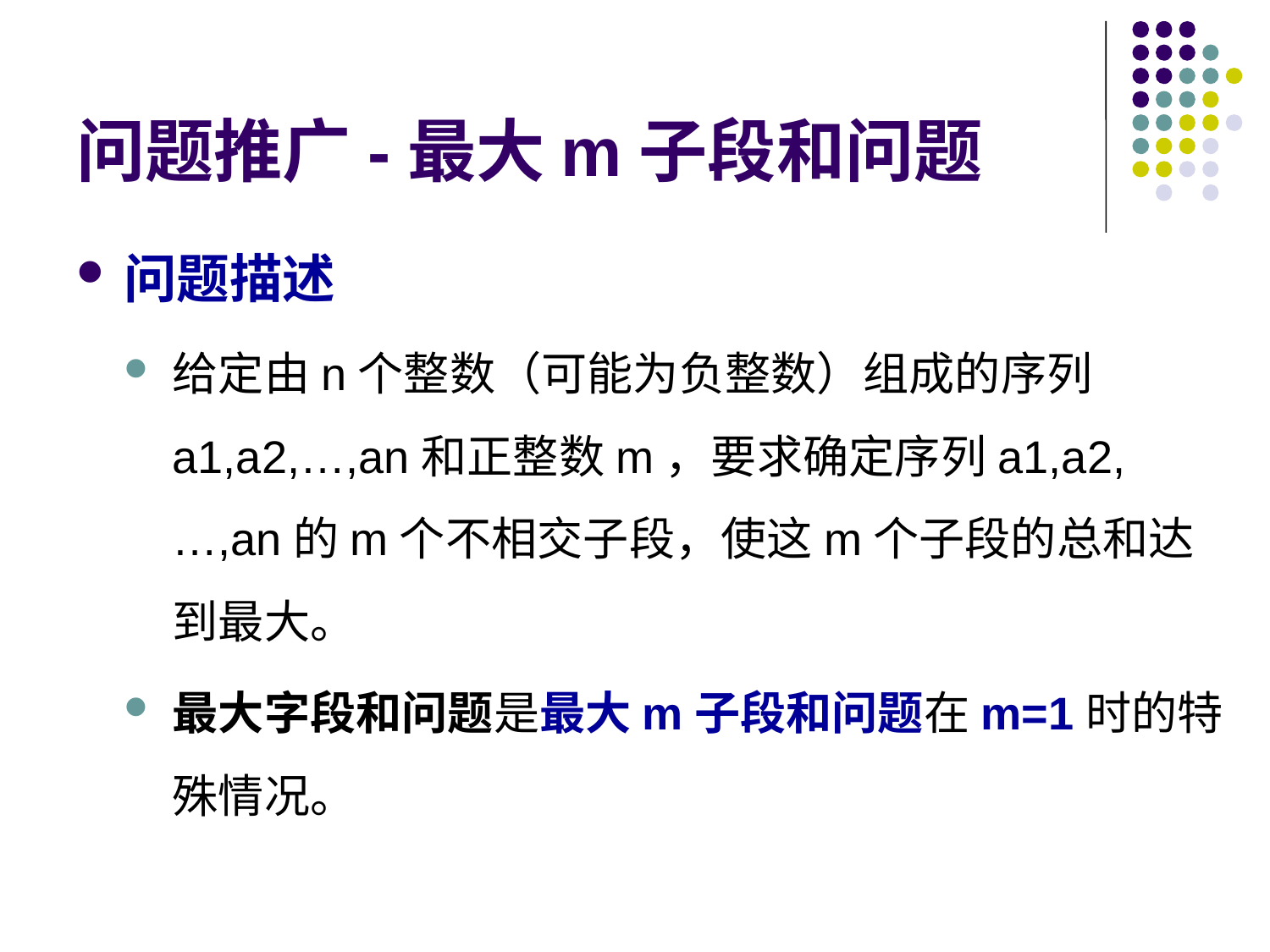

# 问题推广-最大m子段和问题
问题描述
给定由n个整数（可能为负整数）组成的序列a1,a2,…,an和正整数m，要求确定序列a1,a2,…,an的m个不相交子段，使这m个子段的总和达到最大。
最大字段和问题是最大m子段和问题在m=1时的特殊情况。